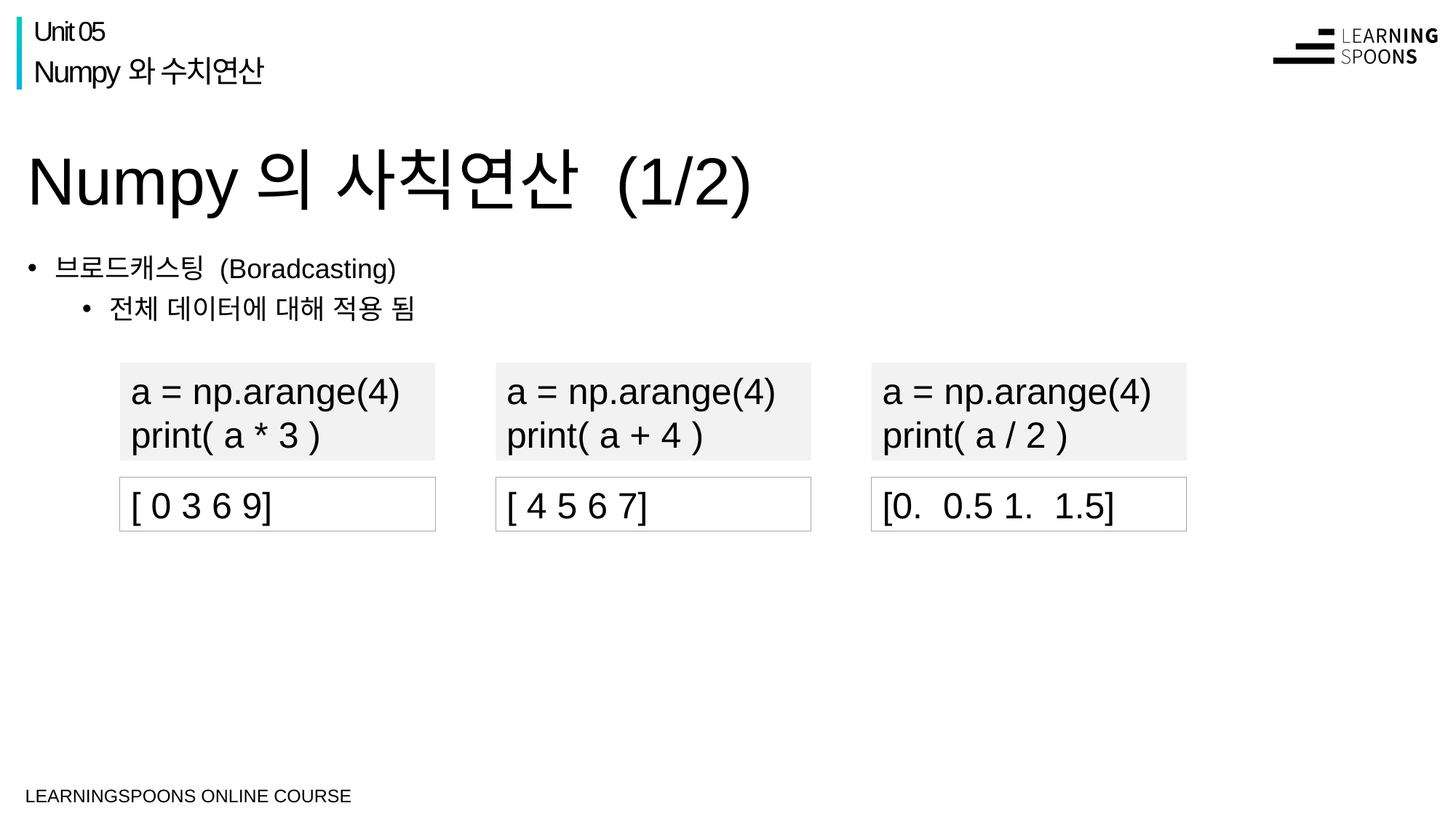

Unit 05
Numpy와 수치연산
# Numpy의 사칙연산 (1/2)
브로드캐스팅 (Boradcasting)
전체 데이터에 대해 적용 됨
a = np.arange(4)
print( a * 3 )
a = np.arange(4)
print( a + 4 )
a = np.arange(4)
print( a / 2 )
[ 0 3 6 9]
[ 4 5 6 7]
[0.  0.5 1.  1.5]